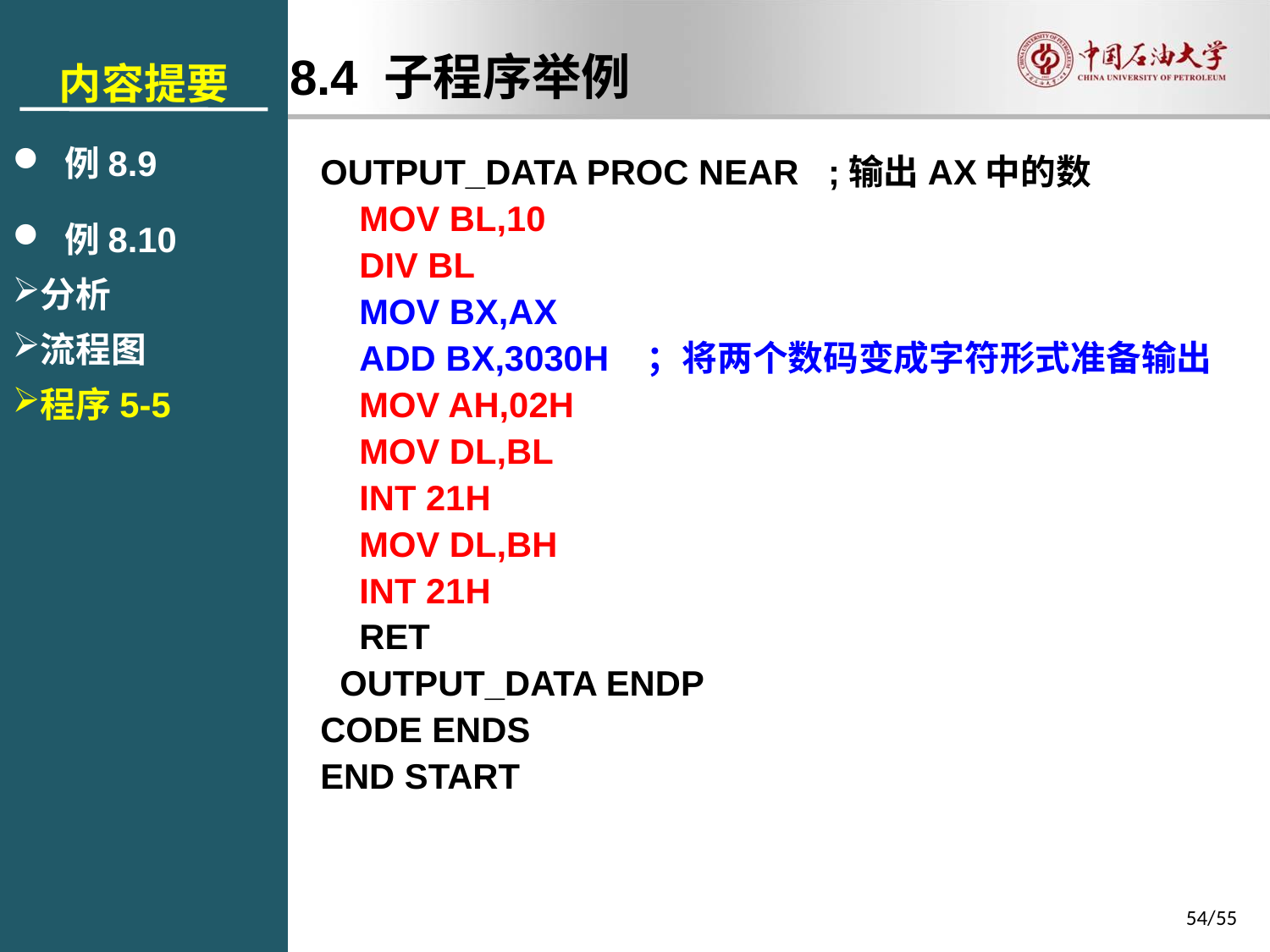

内容提要
 例8.9
 例8.10
分析
流程图
程序5-5
8.4 子程序举例
OUTPUT_DATA PROC NEAR   ;输出AX中的数
    MOV BL,10
    DIV BL
    MOV BX,AX
    ADD BX,3030H   ；将两个数码变成字符形式准备输出
    MOV AH,02H
    MOV DL,BL
    INT 21H
    MOV DL,BH
    INT 21H
    RET
  OUTPUT_DATA ENDP
CODE ENDS
END START
54/55